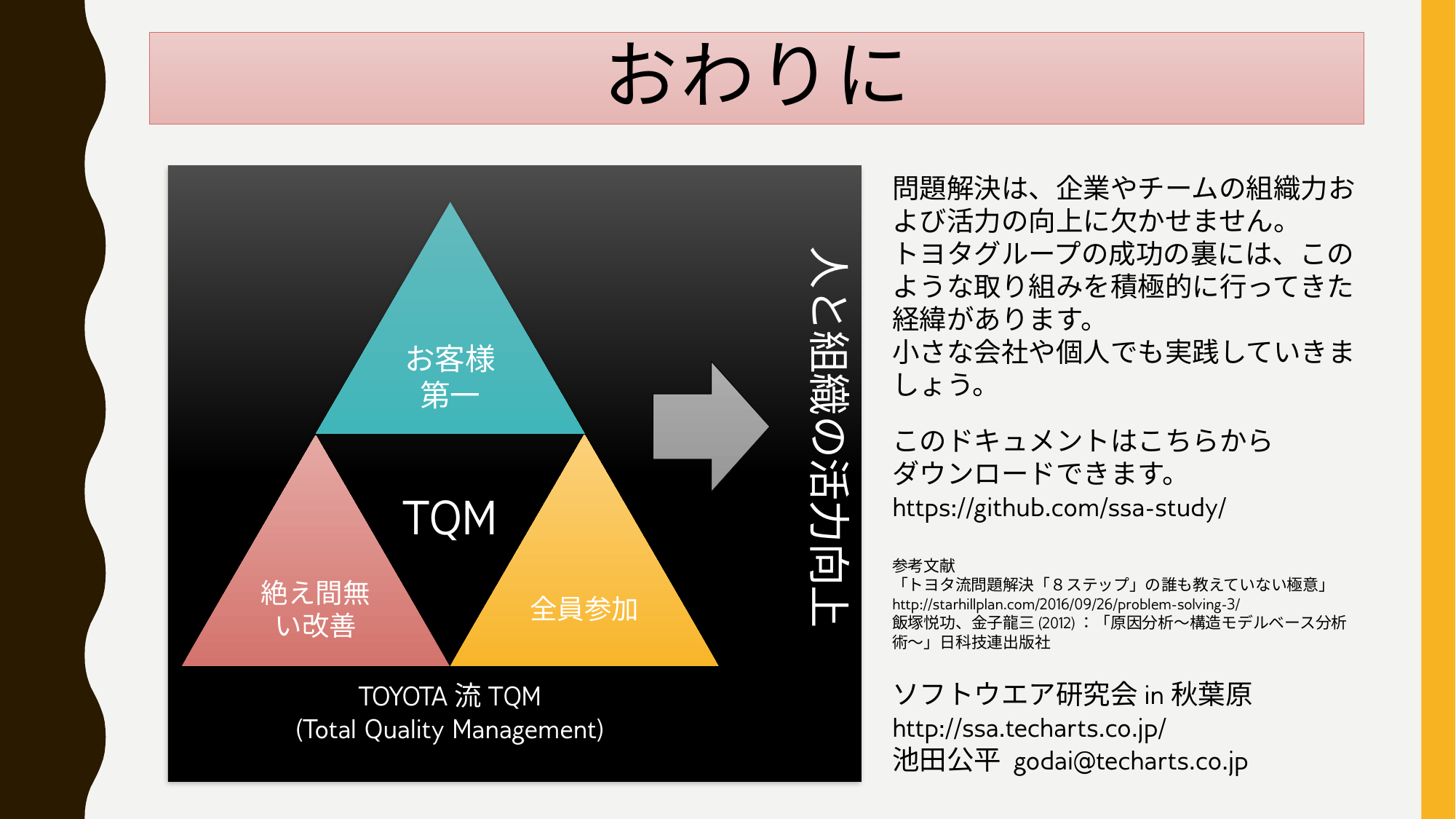

# おわりに

問題解決は、企業やチームの組織力および活力の向上に欠かせません。
トヨタグループの成功の裏には、このような取り組みを積極的に行ってきた経緯があります。
小さな会社や個人でも実践していきましょう。
お客様第一
人と組織の活力向上

このドキュメントはこちらから
ダウンロードできます。
https://github.com/ssa-study/
全員参加
絶え間無い改善
TQM
参考文献
「トヨタ流問題解決「８ステップ」の誰も教えていない極意」
http://starhillplan.com/2016/09/26/problem-solving-3/
飯塚悦功、金子龍三(2012)：「原因分析〜構造モデルベース分析術〜」日科技連出版社
ソフトウエア研究会in秋葉原
http://ssa.techarts.co.jp/
池田公平 godai@techarts.co.jp
TOYOTA流TQM
(Total Quality Management)